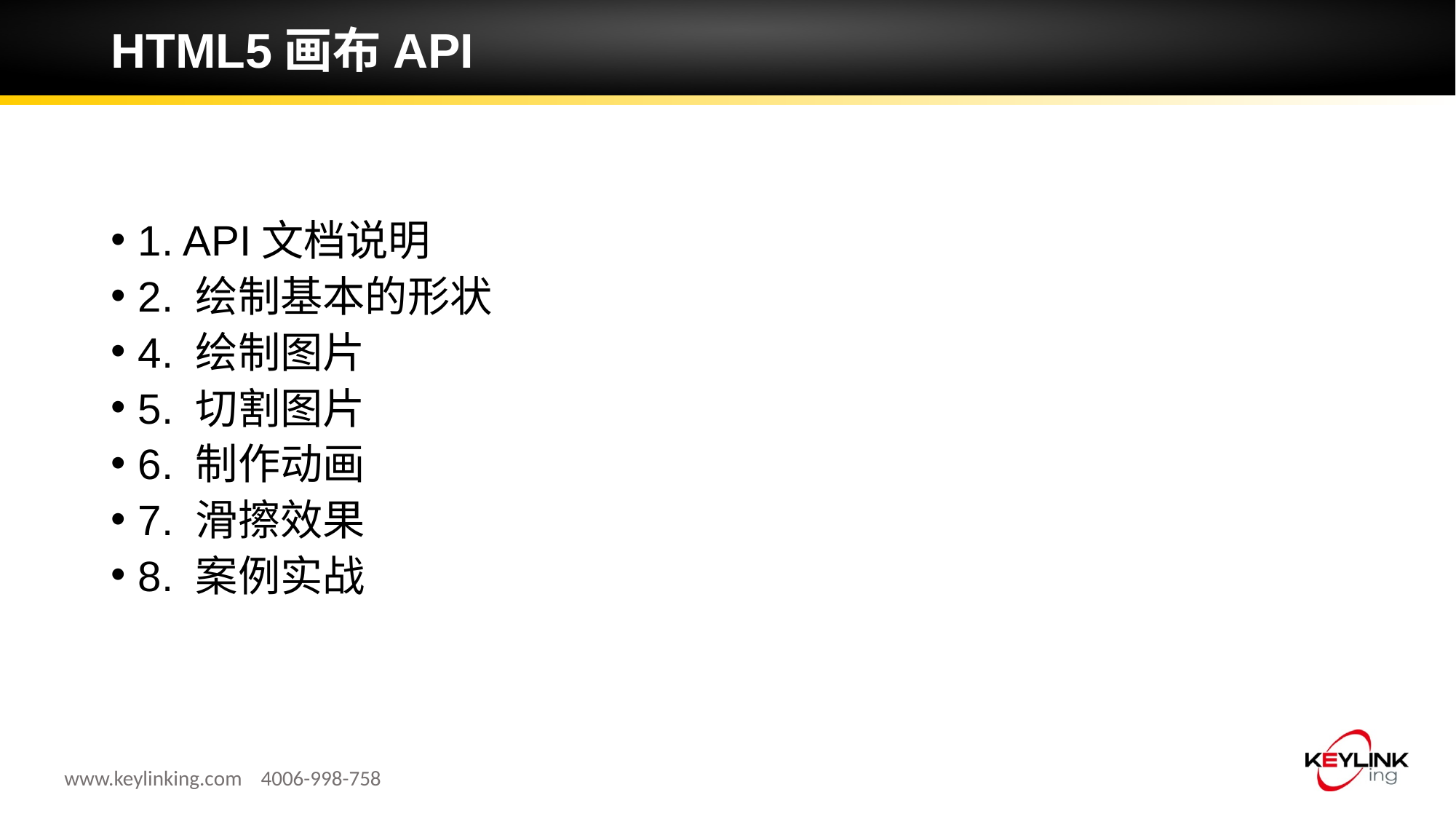

# HTML5画布API
1. API文档说明
2. 绘制基本的形状
4. 绘制图片
5. 切割图片
6. 制作动画
7. 滑擦效果
8. 案例实战